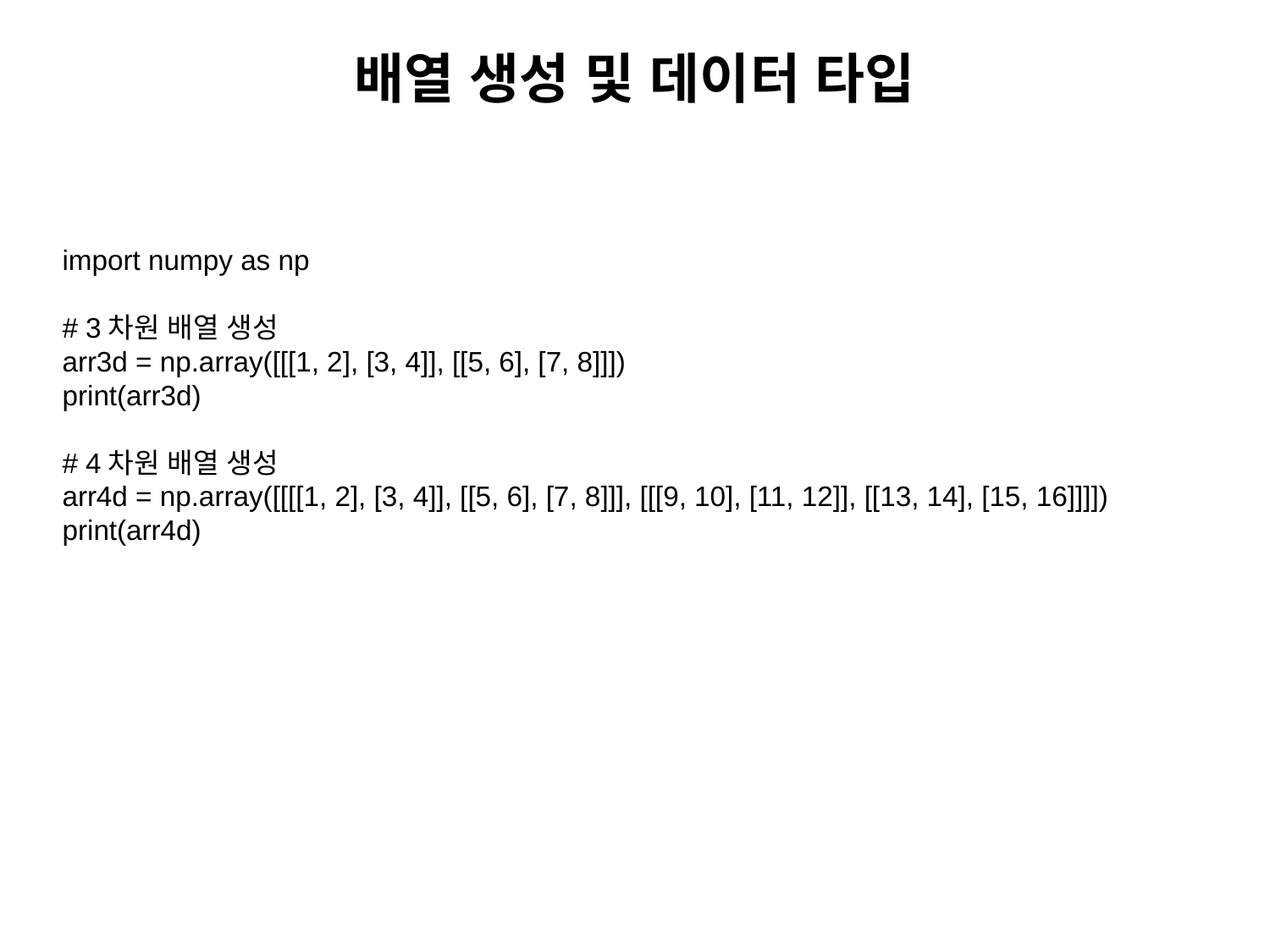

# 배열 생성 및 데이터 타입
import numpy as np

# 3차원 배열 생성
arr3d = np.array([[[1, 2], [3, 4]], [[5, 6], [7, 8]]])
print(arr3d)

# 4차원 배열 생성
arr4d = np.array([[[[1, 2], [3, 4]], [[5, 6], [7, 8]]], [[[9, 10], [11, 12]], [[13, 14], [15, 16]]]])
print(arr4d)